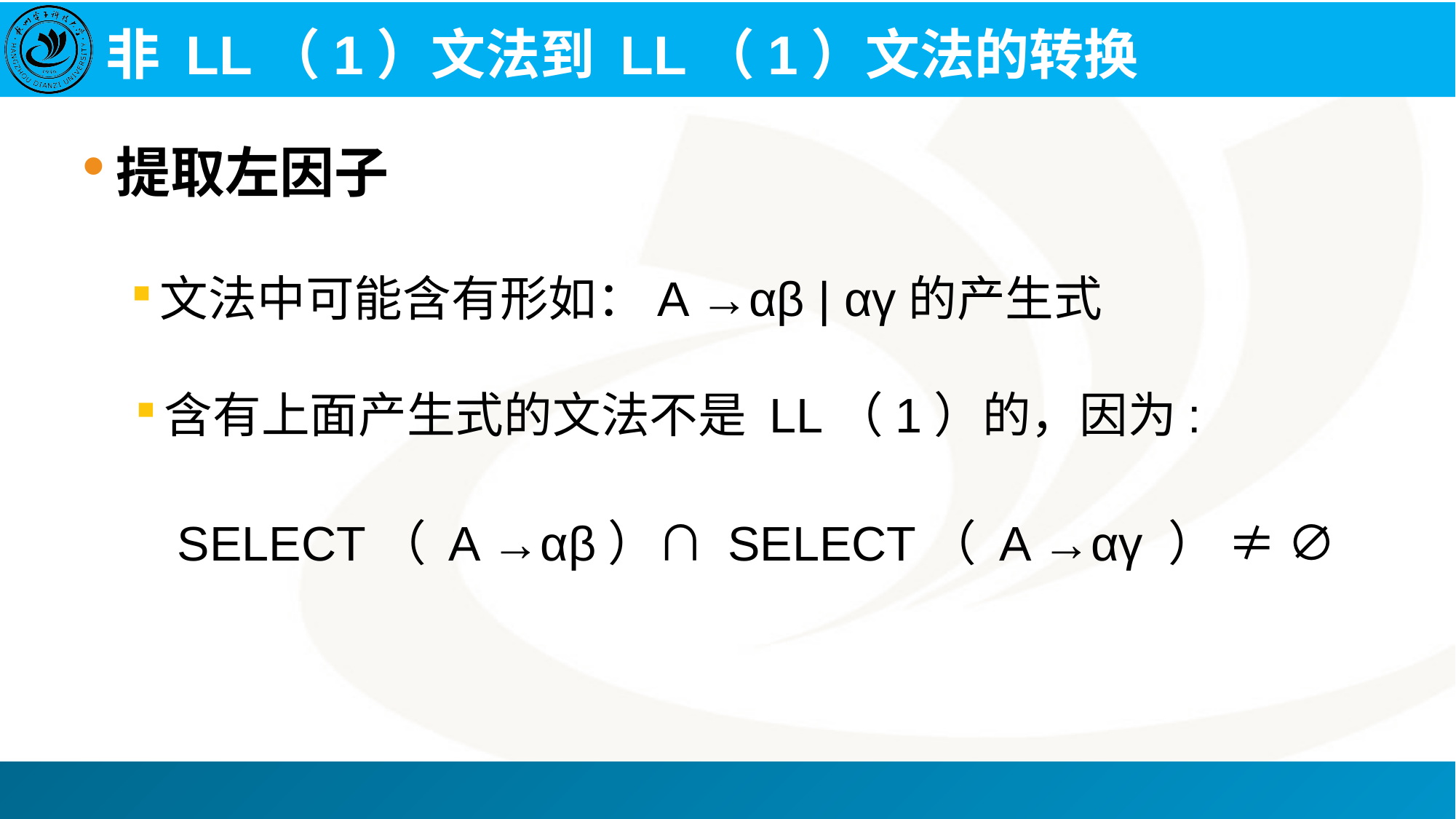

# 非 LL（1）文法到 LL（1）文法的转换
提取左因子
文法中可能含有形如：A →αβ | αγ的产生式
含有上面产生式的文法不是 LL（1）的，因为:
   SELECT（ A →αβ）∩ SELECT（ A →αγ ） ≠ ∅
41